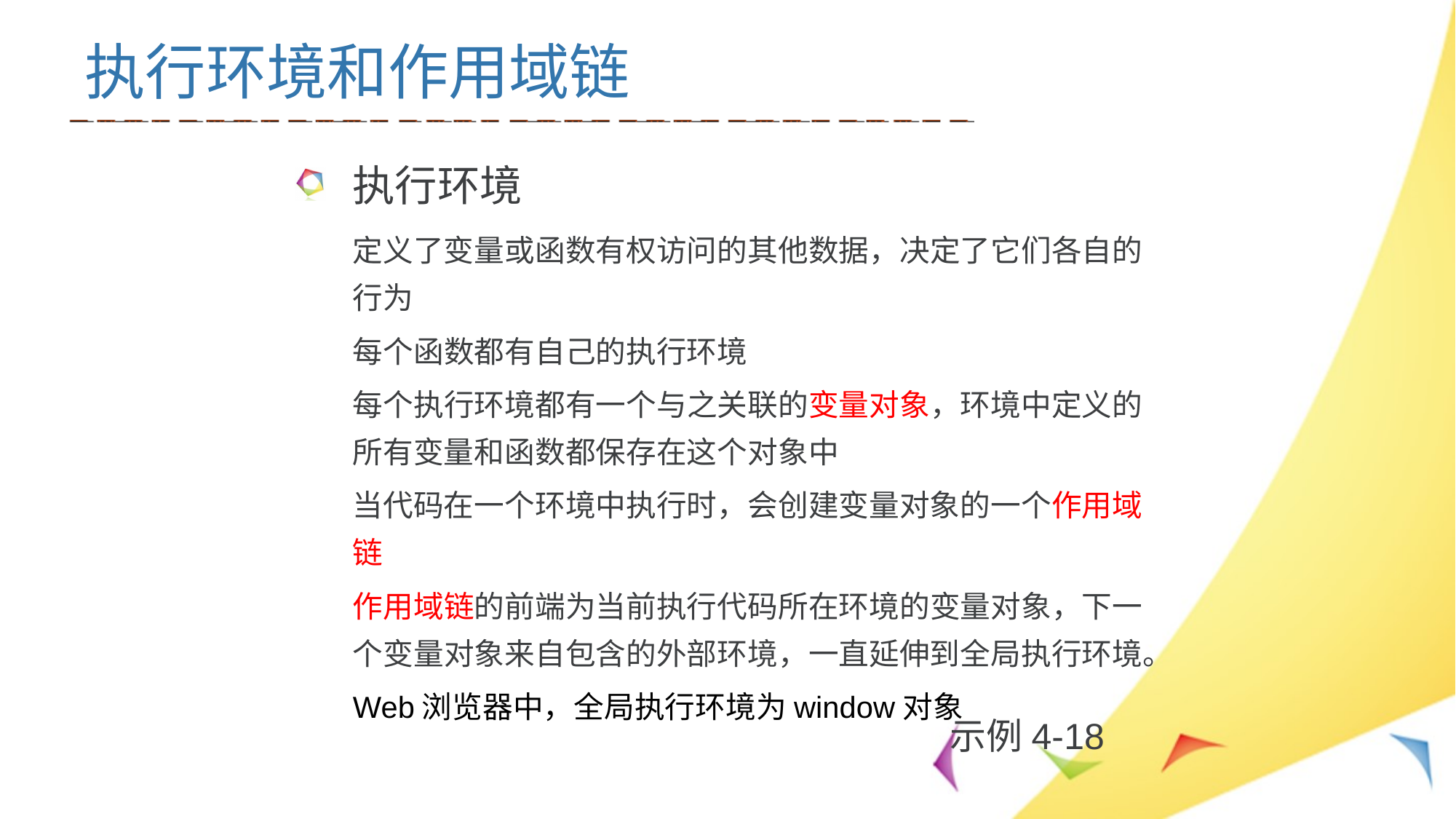

执行环境和作用域链
执行环境
定义了变量或函数有权访问的其他数据，决定了它们各自的行为
每个函数都有自己的执行环境
每个执行环境都有一个与之关联的变量对象，环境中定义的所有变量和函数都保存在这个对象中
当代码在一个环境中执行时，会创建变量对象的一个作用域链
作用域链的前端为当前执行代码所在环境的变量对象，下一个变量对象来自包含的外部环境，一直延伸到全局执行环境。
Web浏览器中，全局执行环境为window对象
示例4-18